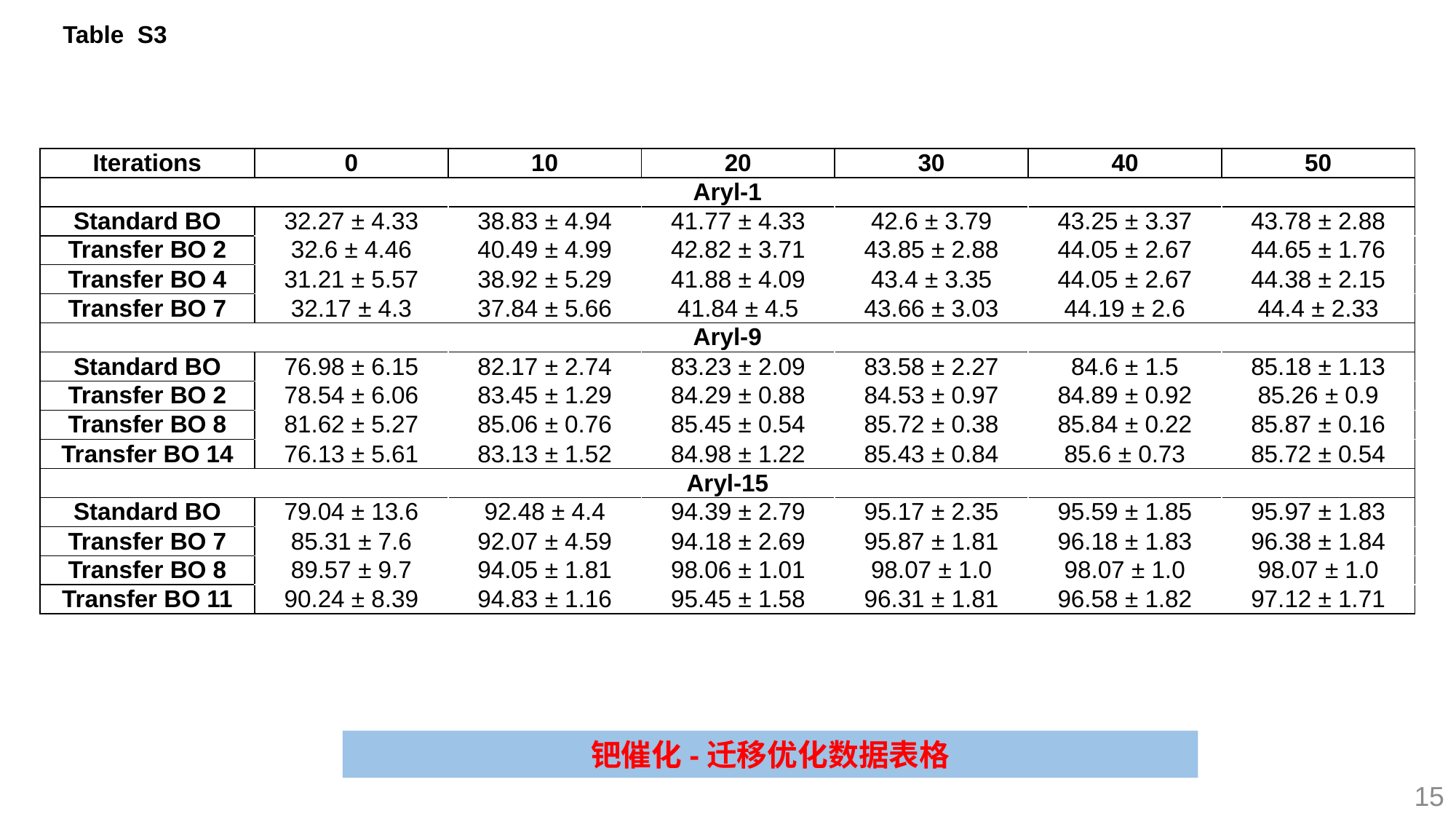

Table  S3
| Iterations | 0 | 10 | 20 | 30 | 40 | 50 |
| --- | --- | --- | --- | --- | --- | --- |
| Aryl-1 |  |  |  |  |  |  |
| Standard BO | 32.27 ± 4.33 | 38.83 ± 4.94 | 41.77 ± 4.33 | 42.6 ± 3.79 | 43.25 ± 3.37 | 43.78 ± 2.88 |
| Transfer BO 2 | 32.6 ± 4.46 | 40.49 ± 4.99 | 42.82 ± 3.71 | 43.85 ± 2.88 | 44.05 ± 2.67 | 44.65 ± 1.76 |
| Transfer BO 4 | 31.21 ± 5.57 | 38.92 ± 5.29 | 41.88 ± 4.09 | 43.4 ± 3.35 | 44.05 ± 2.67 | 44.38 ± 2.15 |
| Transfer BO 7 | 32.17 ± 4.3 | 37.84 ± 5.66 | 41.84 ± 4.5 | 43.66 ± 3.03 | 44.19 ± 2.6 | 44.4 ± 2.33 |
| Aryl-9 |  |  |  |  |  |  |
| Standard BO | 76.98 ± 6.15 | 82.17 ± 2.74 | 83.23 ± 2.09 | 83.58 ± 2.27 | 84.6 ± 1.5 | 85.18 ± 1.13 |
| Transfer BO 2 | 78.54 ± 6.06 | 83.45 ± 1.29 | 84.29 ± 0.88 | 84.53 ± 0.97 | 84.89 ± 0.92 | 85.26 ± 0.9 |
| Transfer BO 8 | 81.62 ± 5.27 | 85.06 ± 0.76 | 85.45 ± 0.54 | 85.72 ± 0.38 | 85.84 ± 0.22 | 85.87 ± 0.16 |
| Transfer BO 14 | 76.13 ± 5.61 | 83.13 ± 1.52 | 84.98 ± 1.22 | 85.43 ± 0.84 | 85.6 ± 0.73 | 85.72 ± 0.54 |
| Aryl-15 |  |  |  |  |  |  |
| Standard BO | 79.04 ± 13.6 | 92.48 ± 4.4 | 94.39 ± 2.79 | 95.17 ± 2.35 | 95.59 ± 1.85 | 95.97 ± 1.83 |
| Transfer BO 7 | 85.31 ± 7.6 | 92.07 ± 4.59 | 94.18 ± 2.69 | 95.87 ± 1.81 | 96.18 ± 1.83 | 96.38 ± 1.84 |
| Transfer BO 8 | 89.57 ± 9.7 | 94.05 ± 1.81 | 98.06 ± 1.01 | 98.07 ± 1.0 | 98.07 ± 1.0 | 98.07 ± 1.0 |
| Transfer BO 11 | 90.24 ± 8.39 | 94.83 ± 1.16 | 95.45 ± 1.58 | 96.31 ± 1.81 | 96.58 ± 1.82 | 97.12 ± 1.71 |
钯催化-迁移优化数据表格
15